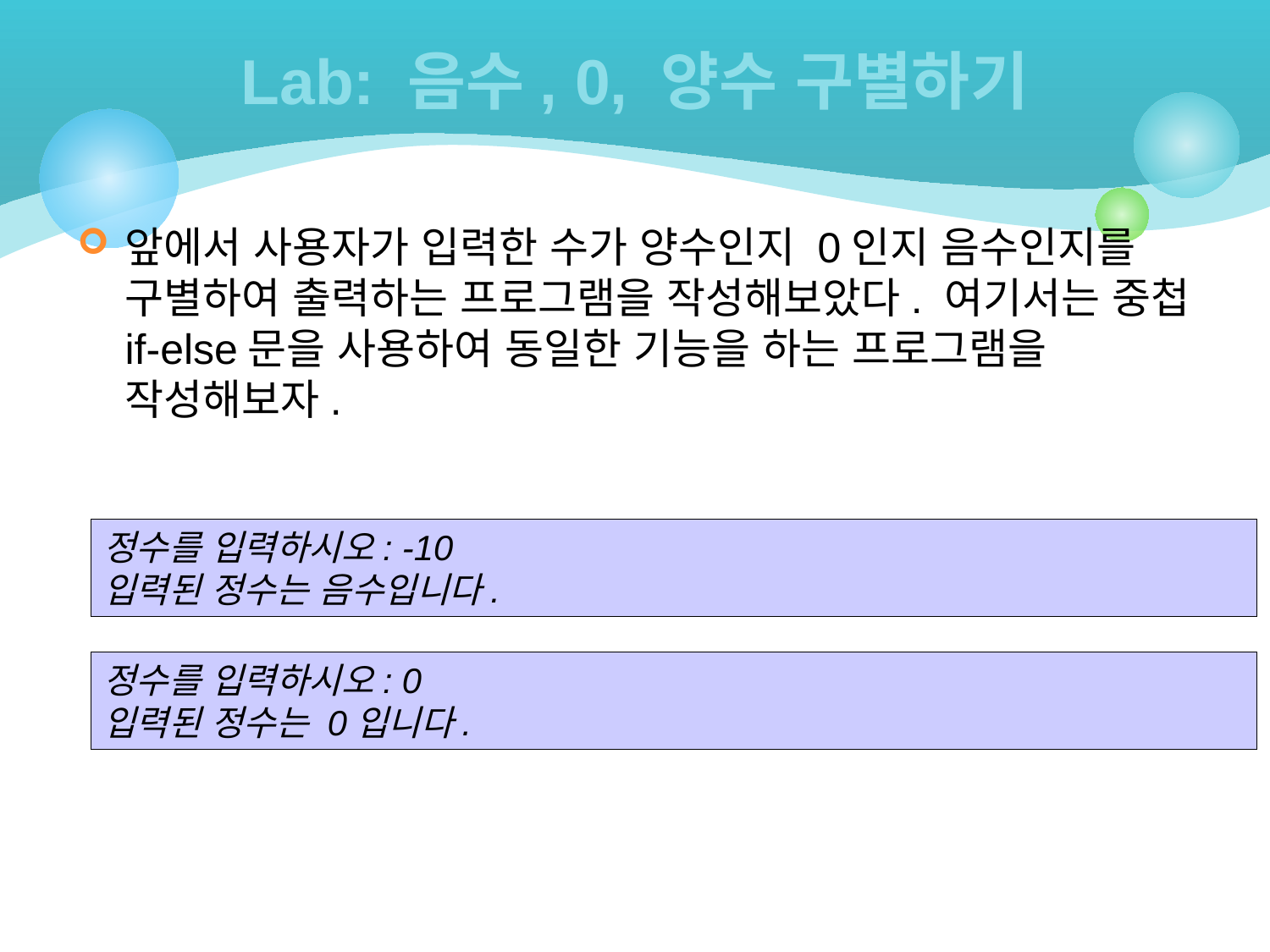

# Lab: 음수, 0, 양수 구별하기
앞에서 사용자가 입력한 수가 양수인지 0인지 음수인지를 구별하여 출력하는 프로그램을 작성해보았다. 여기서는 중첩 if-else문을 사용하여 동일한 기능을 하는 프로그램을 작성해보자.
정수를 입력하시오: -10
입력된 정수는 음수입니다.
정수를 입력하시오: 0
입력된 정수는 0입니다.